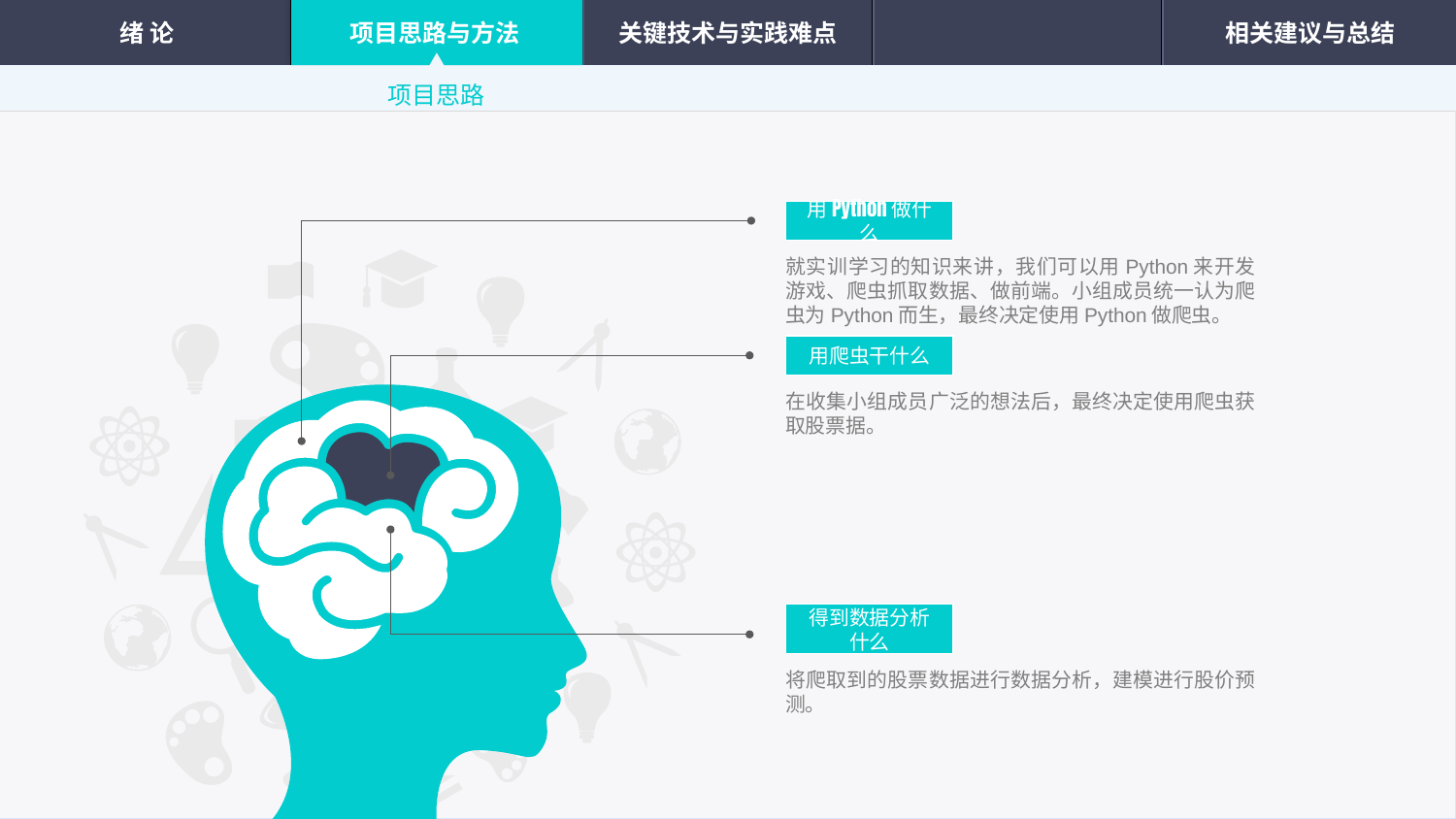

绪 论
项目思路与方法
关键技术与实践难点

相关建议与总结
项目思路
用Python做什么

就实训学习的知识来讲，我们可以用Python来开发游戏、爬虫抓取数据、做前端。小组成员统一认为爬虫为Python而生，最终决定使用Python做爬虫。
用爬虫干什么

在收集小组成员广泛的想法后，最终决定使用爬虫获取股票据。

得到数据分析什么
将爬取到的股票数据进行数据分析，建模进行股价预测。